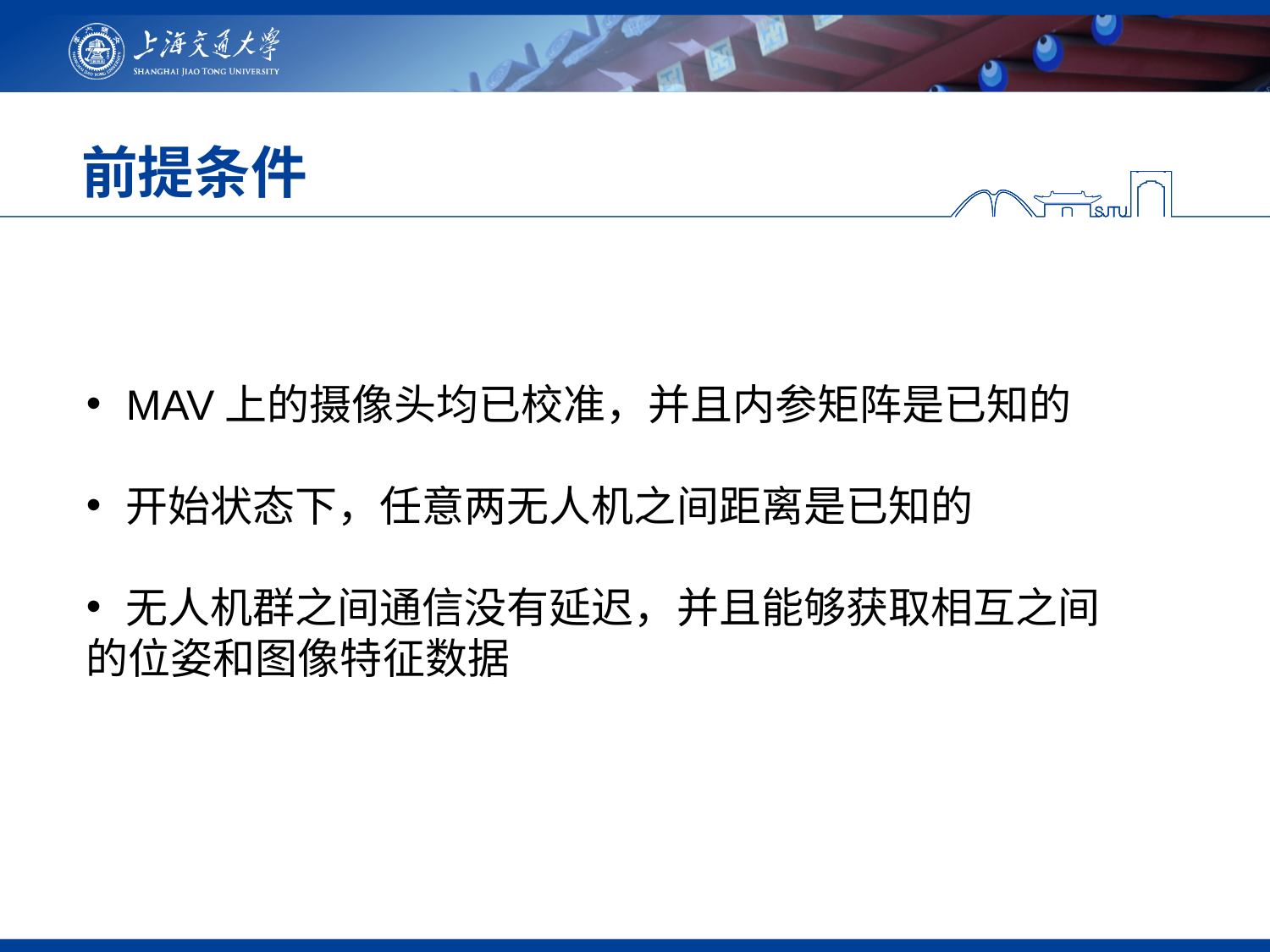

# 前提条件
MAV上的摄像头均已校准，并且内参矩阵是已知的

开始状态下，任意两无人机之间距离是已知的

无人机群之间通信没有延迟，并且能够获取相互之间
的位姿和图像特征数据